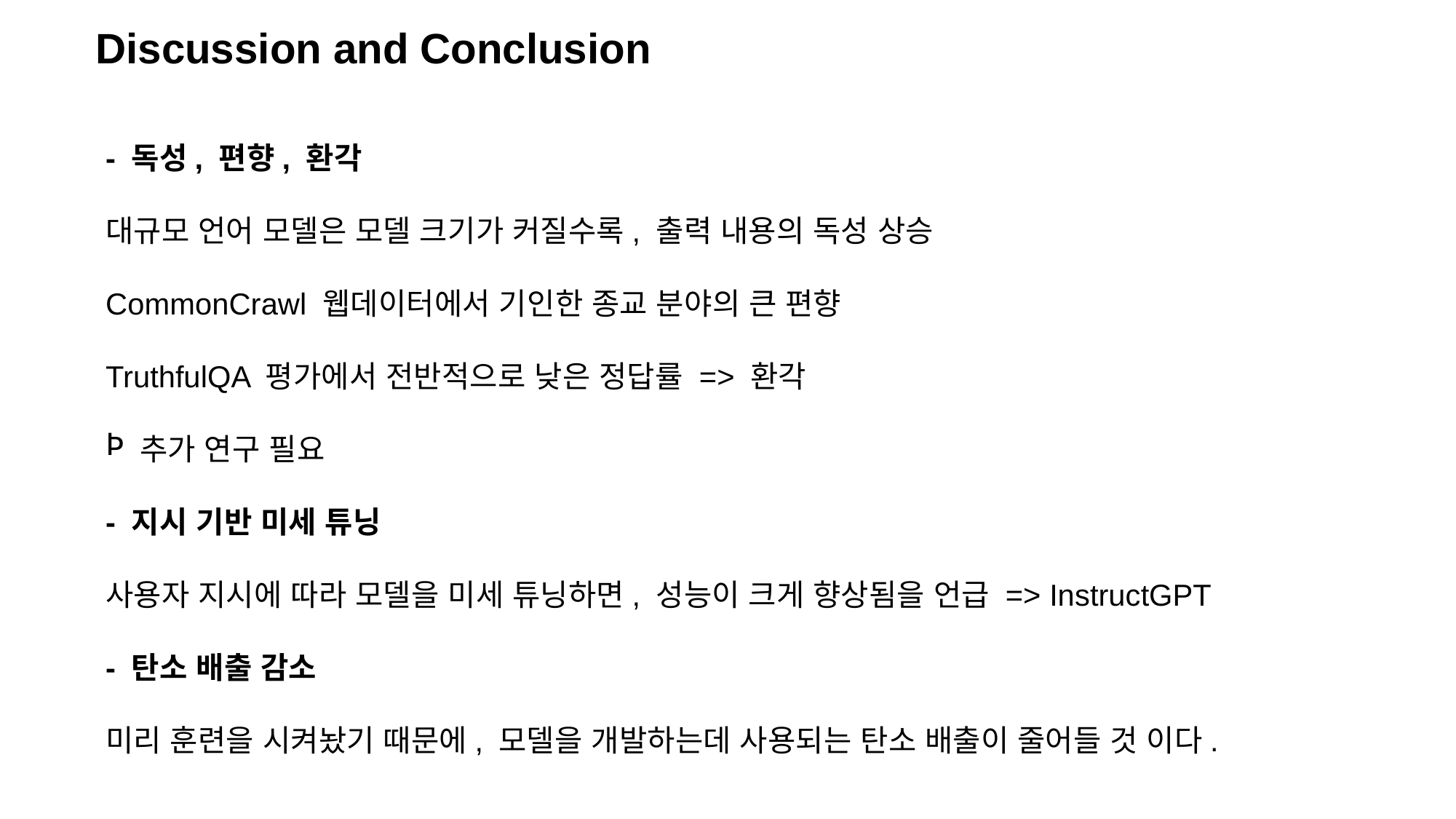

Discussion and Conclusion
- 독성, 편향, 환각

대규모 언어 모델은 모델 크기가 커질수록, 출력 내용의 독성 상승

CommonCrawl 웹데이터에서 기인한 종교 분야의 큰 편향

TruthfulQA 평가에서 전반적으로 낮은 정답률 => 환각

추가 연구 필요

- 지시 기반 미세 튜닝

사용자 지시에 따라 모델을 미세 튜닝하면, 성능이 크게 향상됨을 언급 => InstructGPT

- 탄소 배출 감소

미리 훈련을 시켜놨기 때문에, 모델을 개발하는데 사용되는 탄소 배출이 줄어들 것 이다.